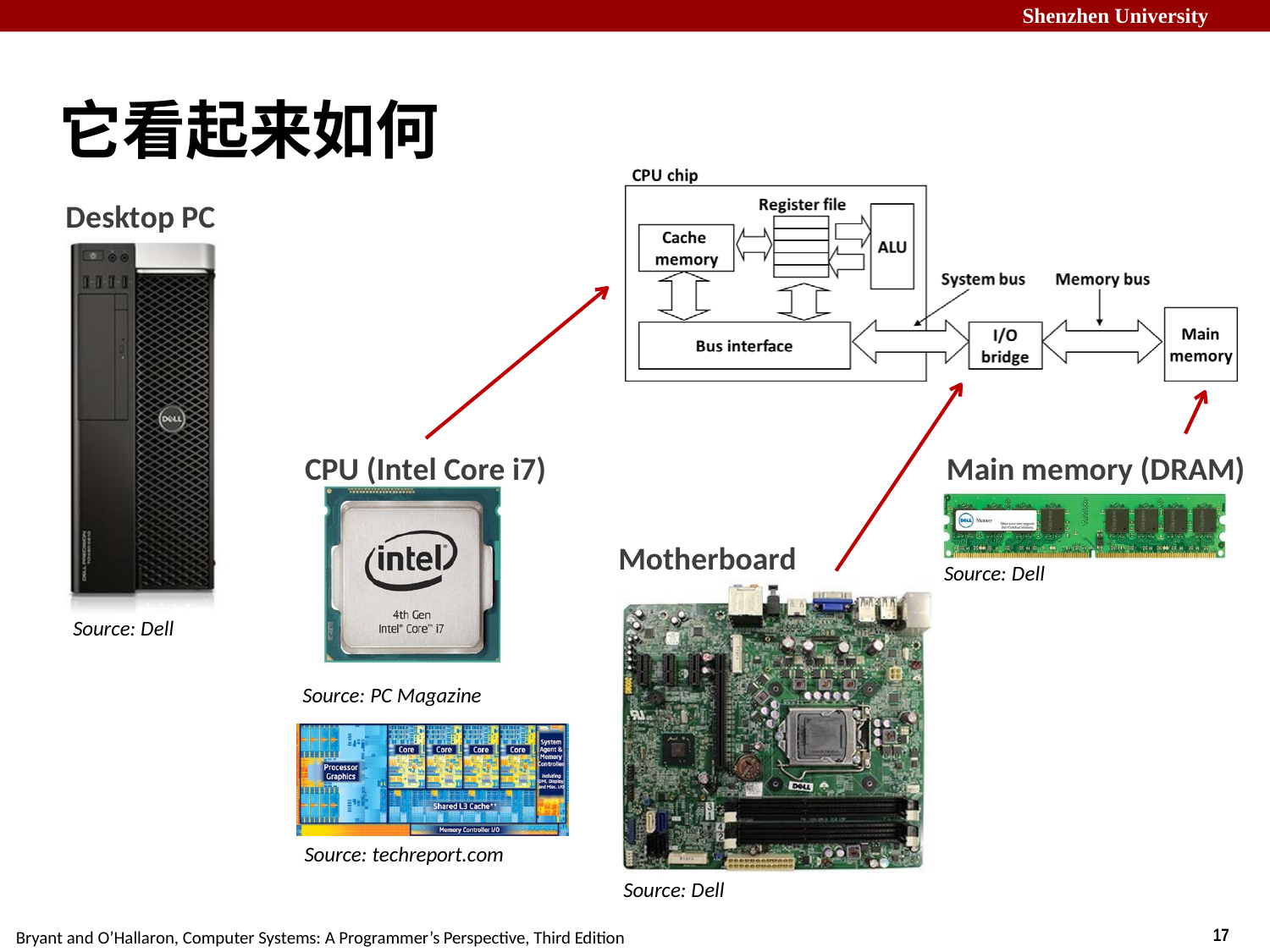

# 它看起来如何

Desktop PC

CPU (Intel Core i7)
Main memory (DRAM)

Motherboard
Source: Dell

Source: Dell

Source: PC Magazine

Source: techreport.com
Source: Dell